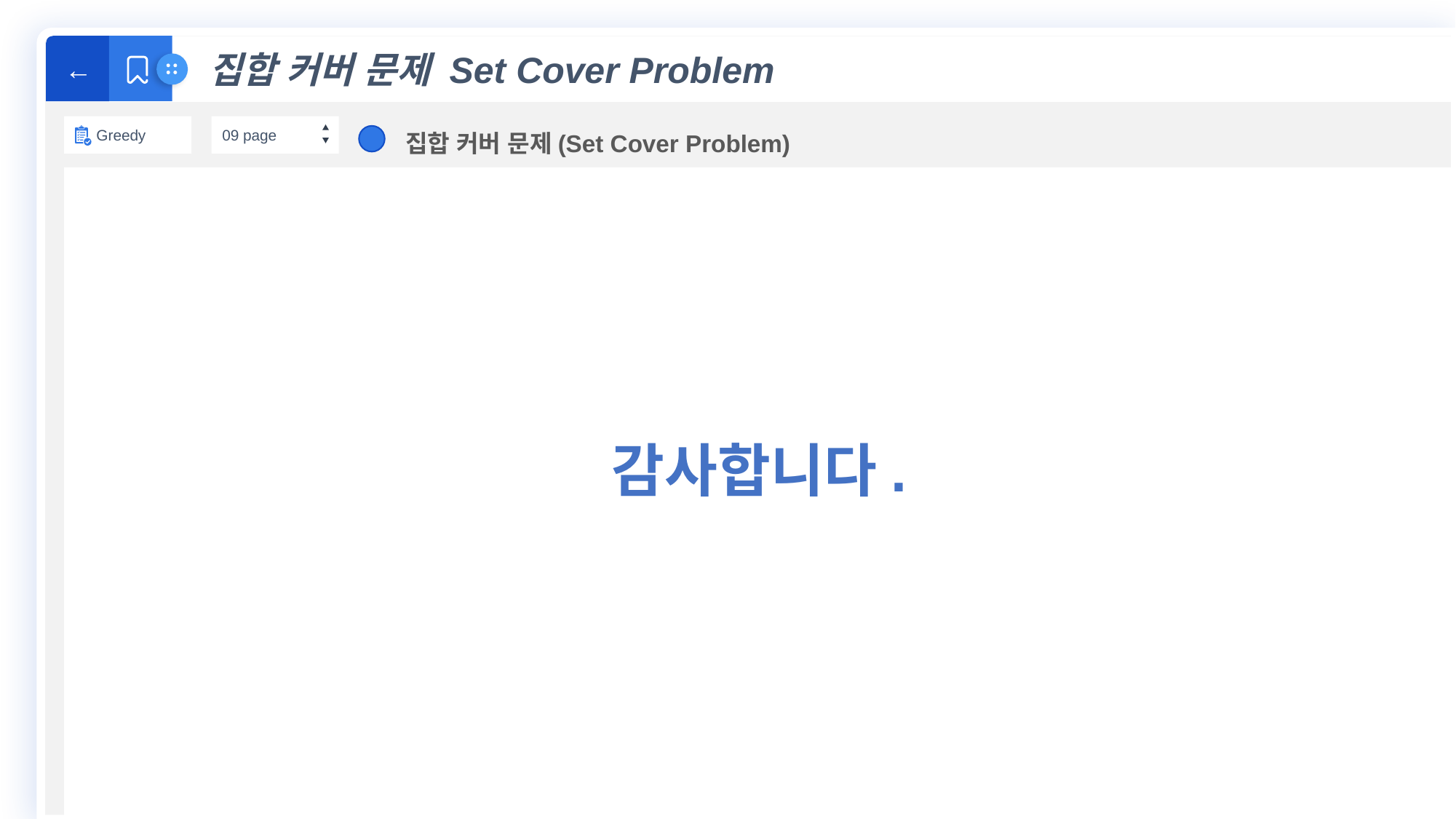

←

집합 커버 문제 Set Cover Problem
Greedy
09 page

집합 커버 문제(Set Cover Problem)

감사합니다.